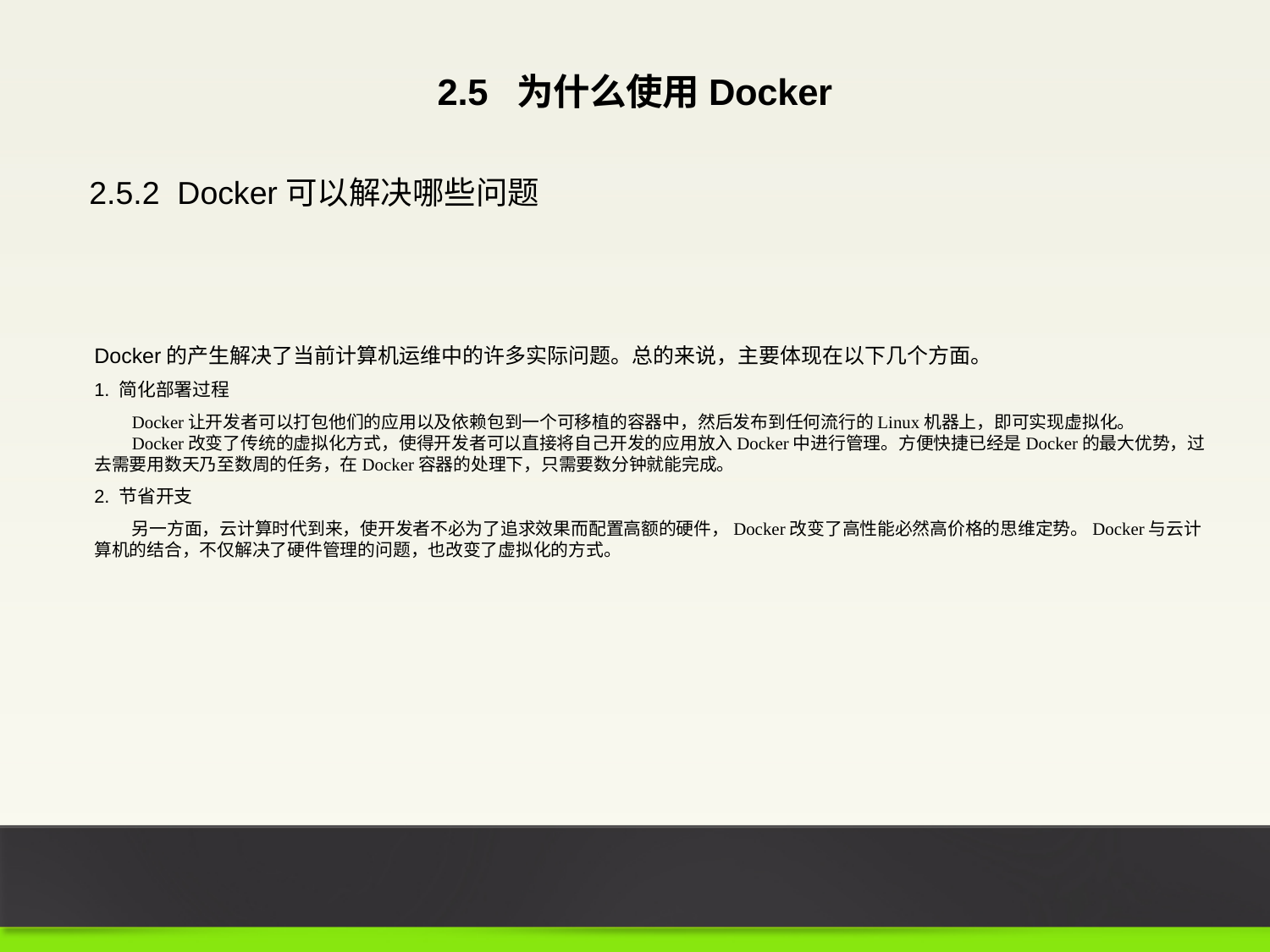

2.5  为什么使用Docker
2.5.2  Docker可以解决哪些问题

Docker的产生解决了当前计算机运维中的许多实际问题。总的来说，主要体现在以下几个方面。
1. 简化部署过程
Docker让开发者可以打包他们的应用以及依赖包到一个可移植的容器中，然后发布到任何流行的Linux机器上，即可实现虚拟化。
Docker改变了传统的虚拟化方式，使得开发者可以直接将自己开发的应用放入Docker中进行管理。方便快捷已经是Docker的最大优势，过去需要用数天乃至数周的任务，在Docker容器的处理下，只需要数分钟就能完成。
2. 节省开支
另一方面，云计算时代到来，使开发者不必为了追求效果而配置高额的硬件，Docker改变了高性能必然高价格的思维定势。Docker与云计算机的结合，不仅解决了硬件管理的问题，也改变了虚拟化的方式。